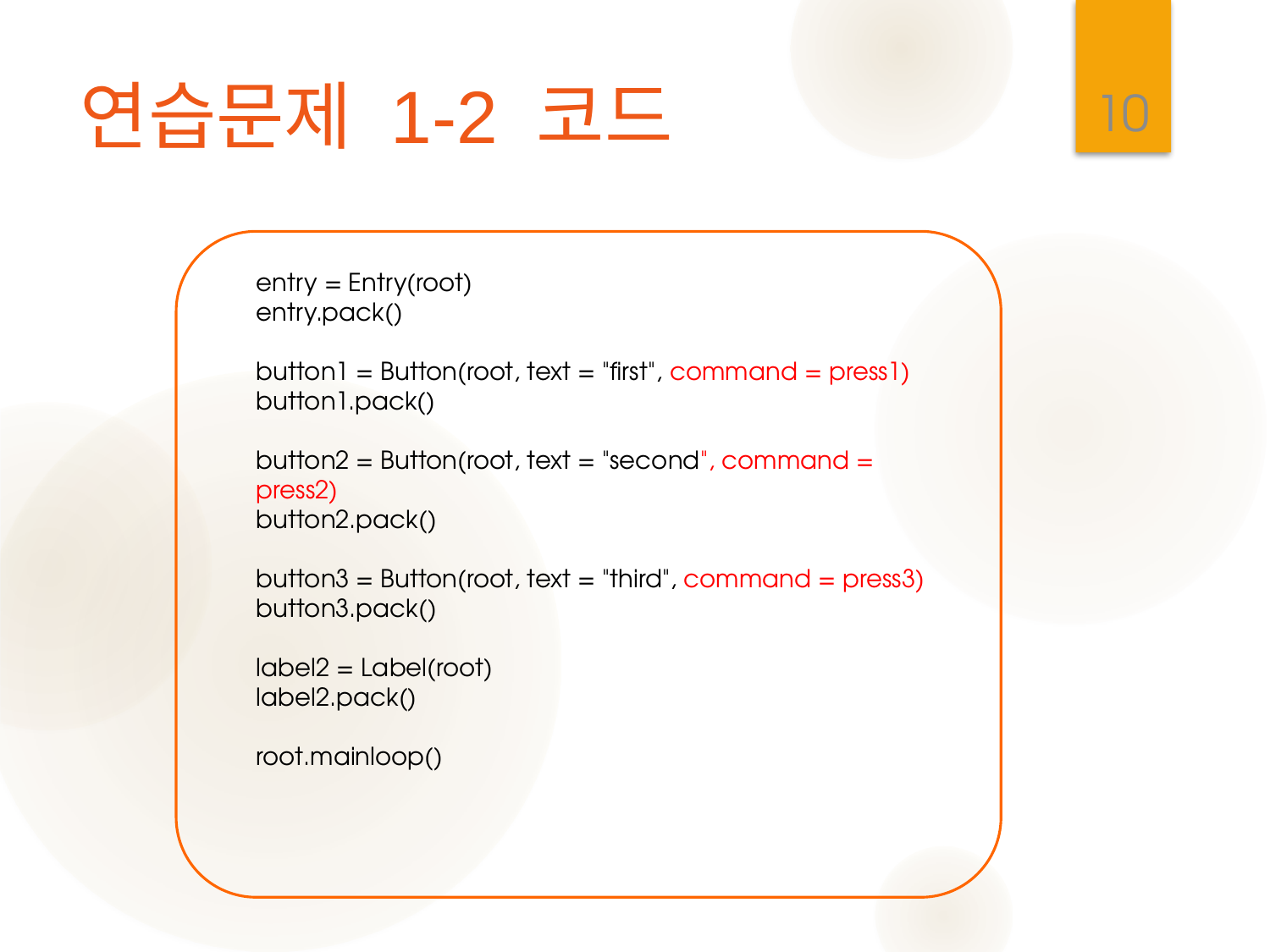

10
# 연습문제 1-2 코드

entry = Entry(root)
entry.pack()

button1 = Button(root, text = "first", command = press1)
button1.pack()

button2 = Button(root, text = "second", command = press2)
button2.pack()

button3 = Button(root, text = "third", command = press3)
button3.pack()

label2 = Label(root)
label2.pack()

root.mainloop()